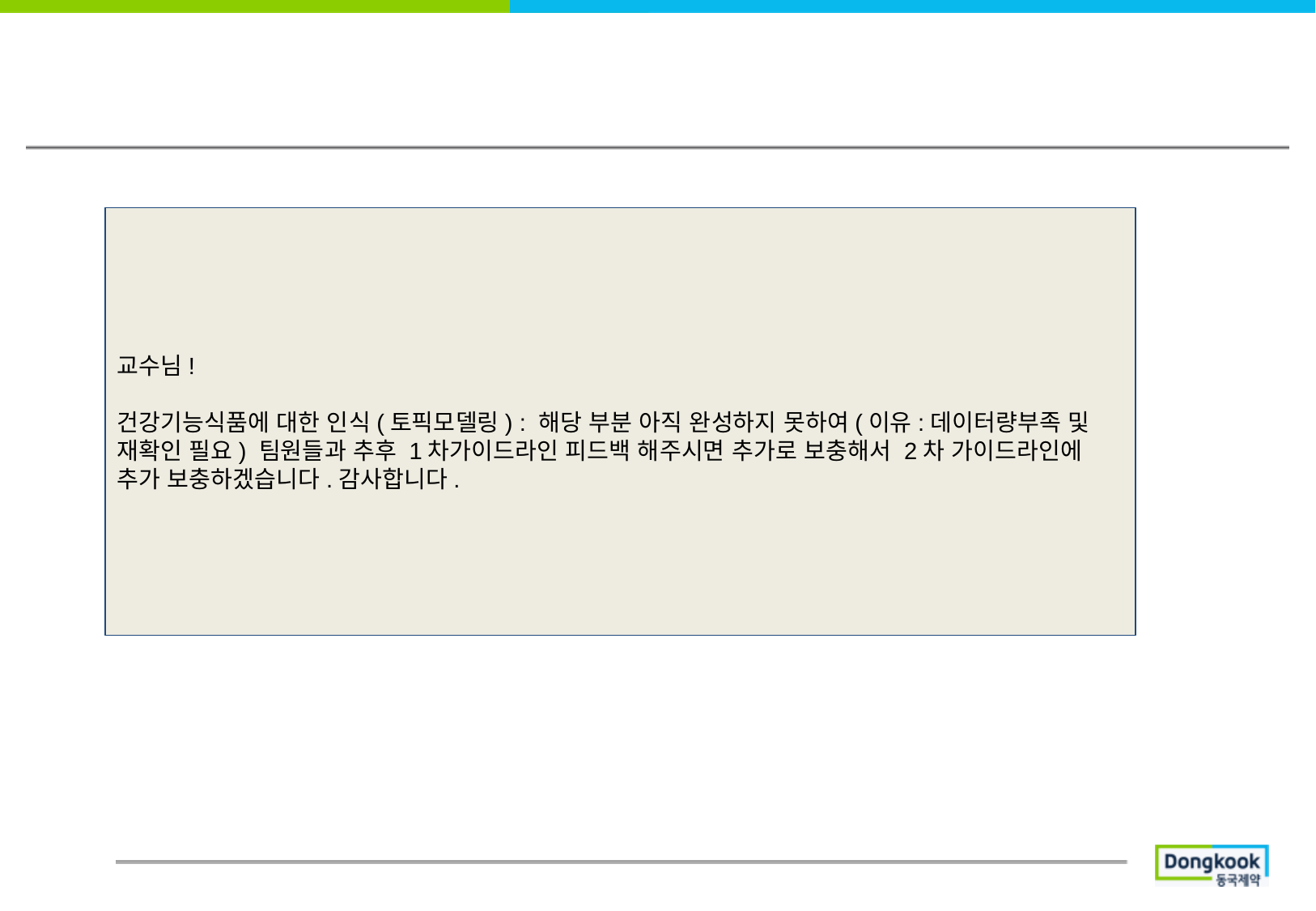

교수님!

건강기능식품에 대한 인식(토픽모델링) : 해당 부분 아직 완성하지 못하여(이유:데이터량부족 및 재확인 필요) 팀원들과 추후 1차가이드라인 피드백 해주시면 추가로 보충해서 2차 가이드라인에 추가 보충하겠습니다.감사합니다.